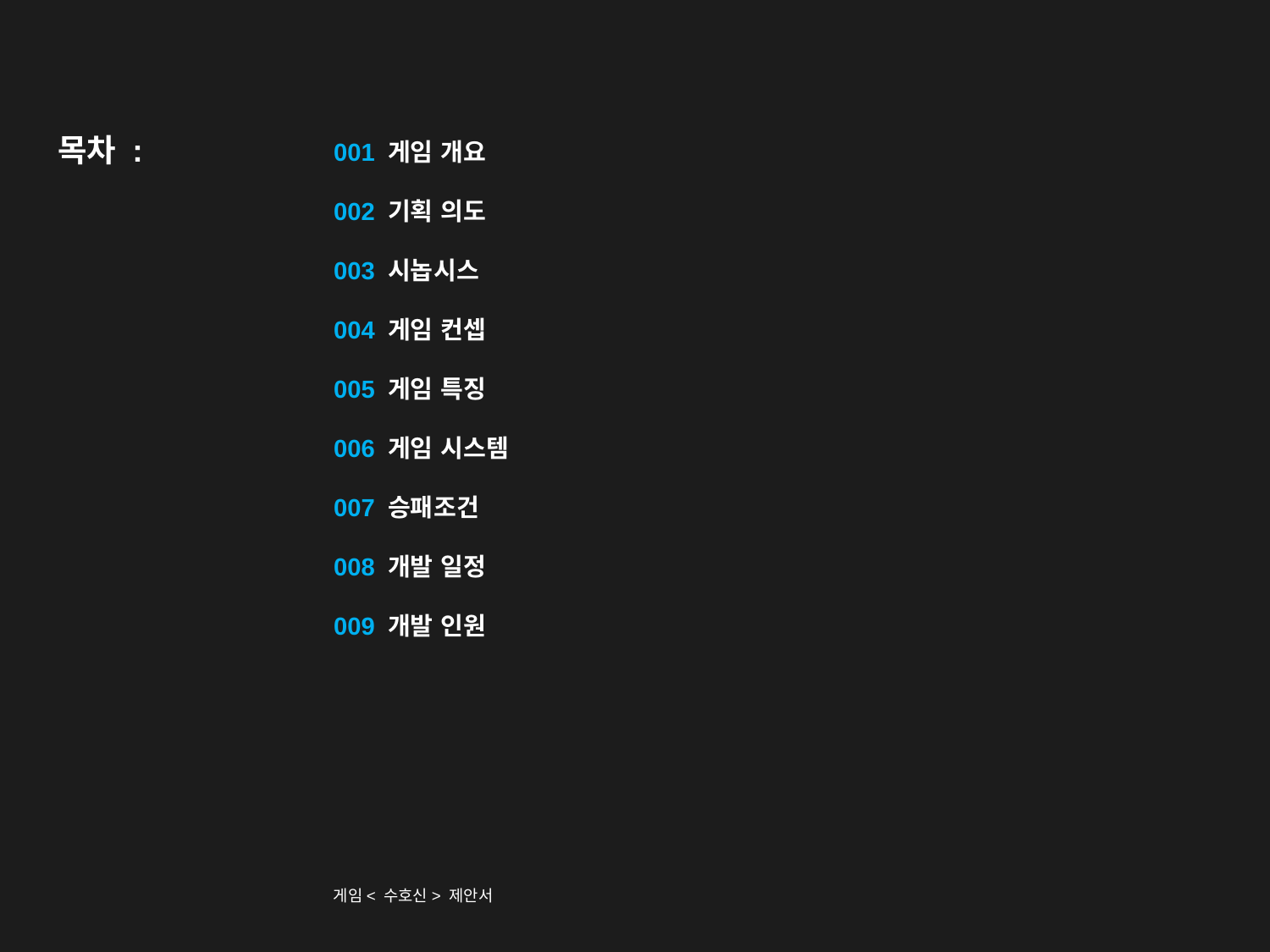

# 목차 :
001 게임 개요

002 기획 의도

003 시놉시스

004 게임 컨셉

005 게임 특징

006 게임 시스템

007 승패조건

008 개발 일정

009 개발 인원
게임< 수호신> 제안서